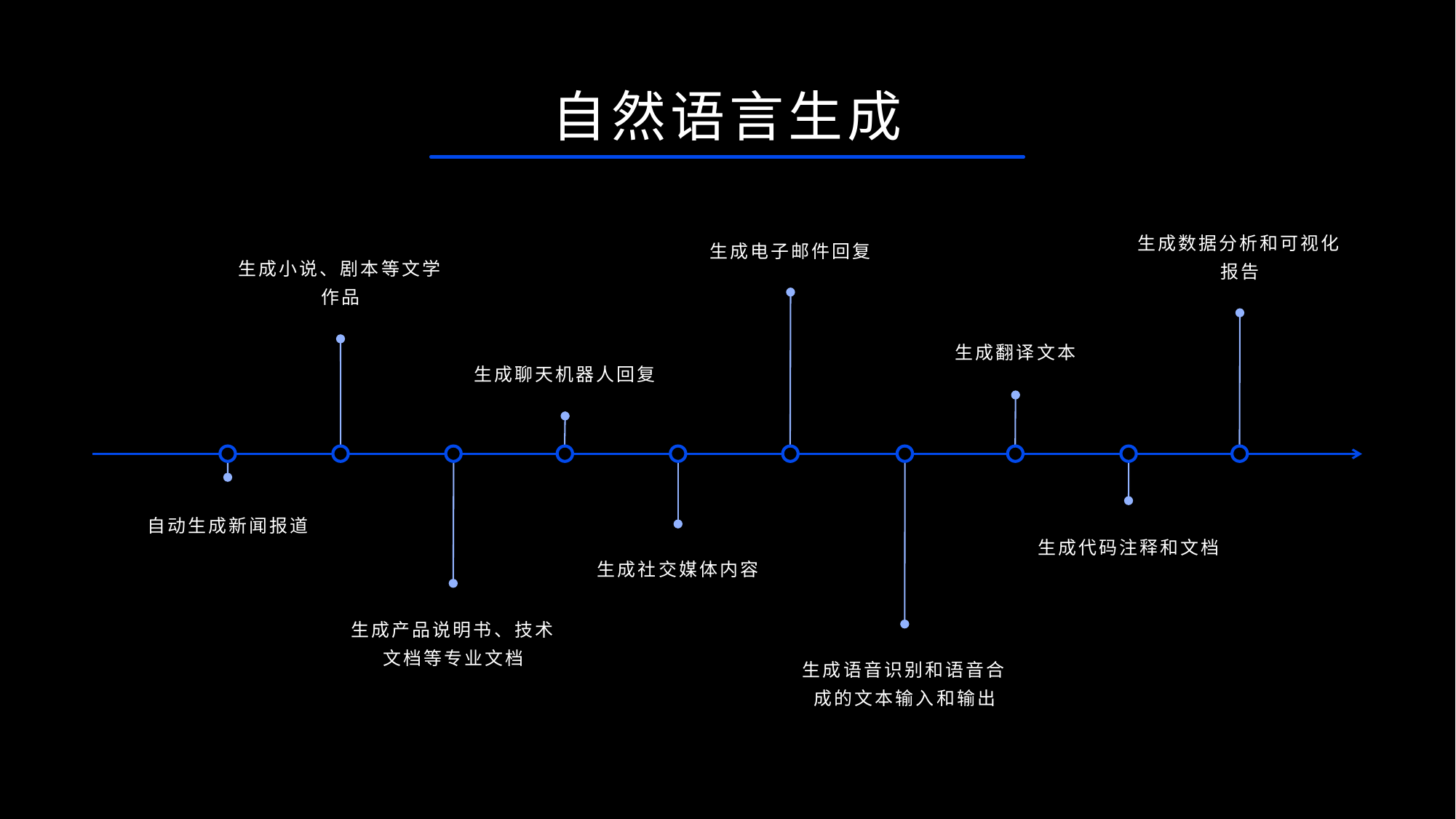

自然语言生成
生成电子邮件回复
生成数据分析和可视化报告
生成小说、剧本等文学作品
生成翻译文本
生成聊天机器人回复

自动生成新闻报道
生成代码注释和文档
生成社交媒体内容
生成产品说明书、技术文档等专业文档
生成语音识别和语音合成的文本输入和输出